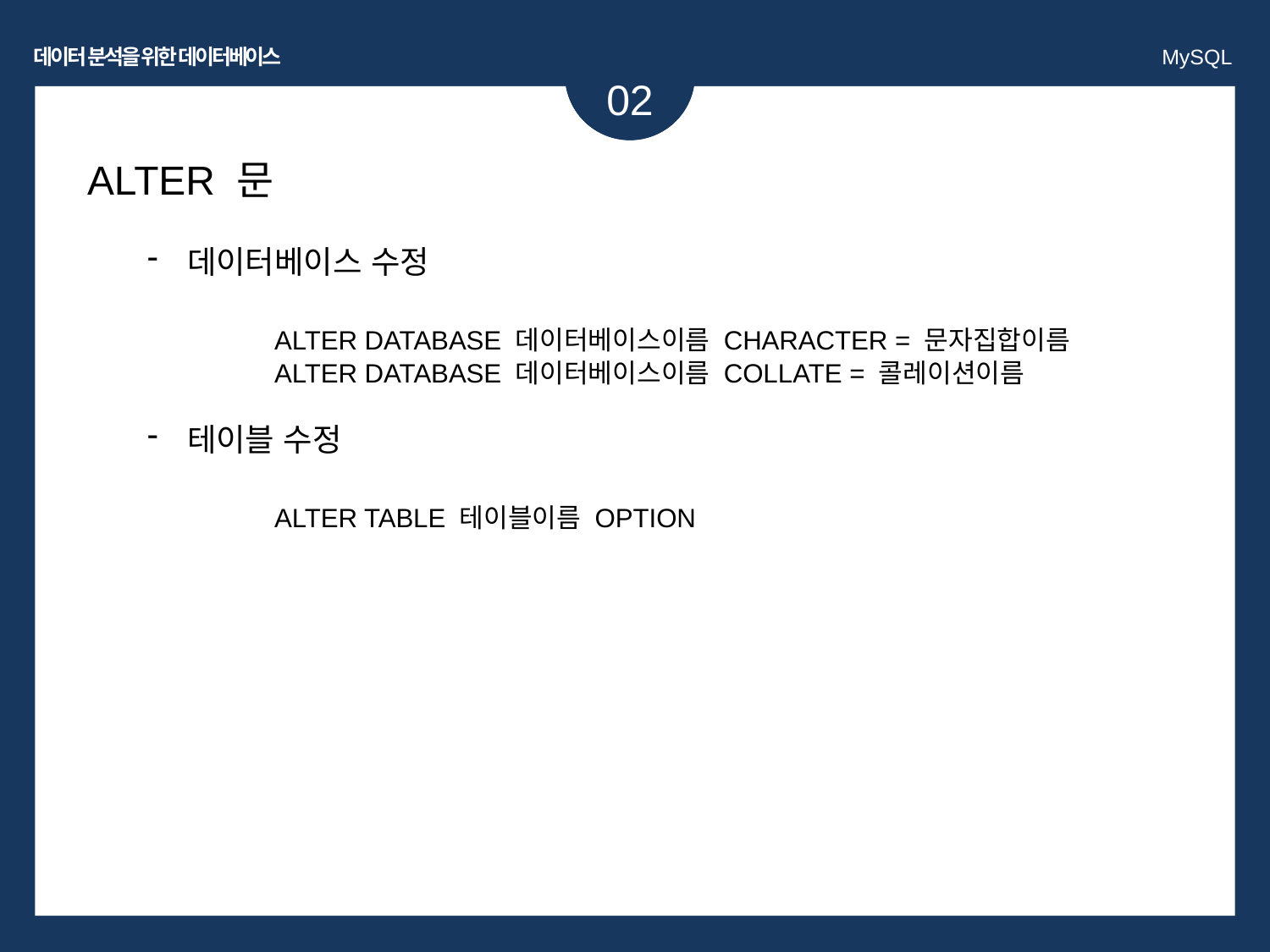

데이터 분석을 위한 데이터베이스
MySQL
02
ALTER 문
데이터베이스 수정

	ALTER DATABASE 데이터베이스이름 CHARACTER = 문자집합이름
	ALTER DATABASE 데이터베이스이름 COLLATE = 콜레이션이름

테이블 수정

	ALTER TABLE 테이블이름 OPTION